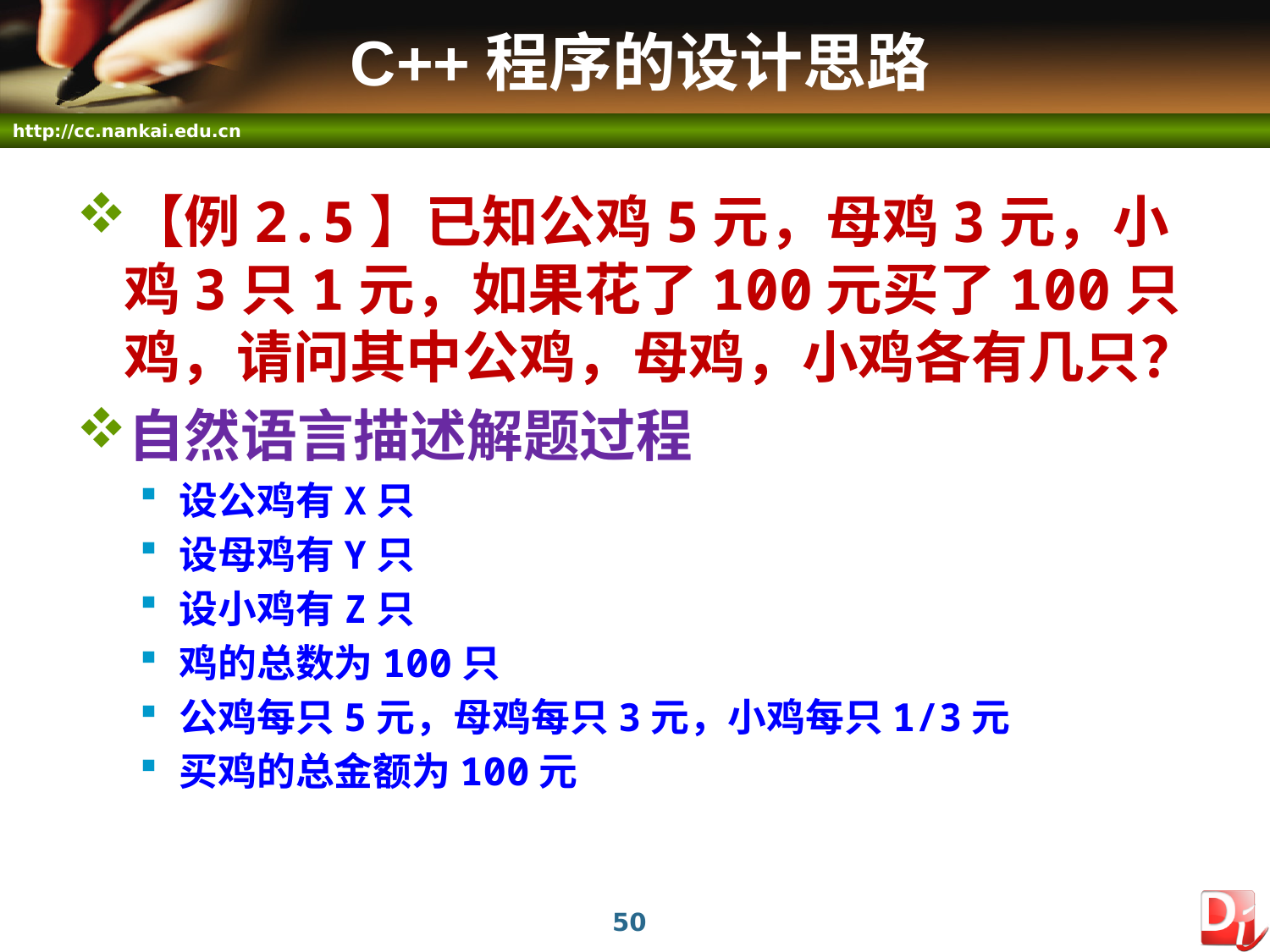

# C++程序的设计思路
【例2.5】已知公鸡5元，母鸡3元，小鸡3只1元，如果花了100元买了100只鸡，请问其中公鸡，母鸡，小鸡各有几只？
自然语言描述解题过程
设公鸡有X只
设母鸡有Y只
设小鸡有Z只
鸡的总数为100只
公鸡每只5元，母鸡每只3元，小鸡每只1/3元
买鸡的总金额为100元
50